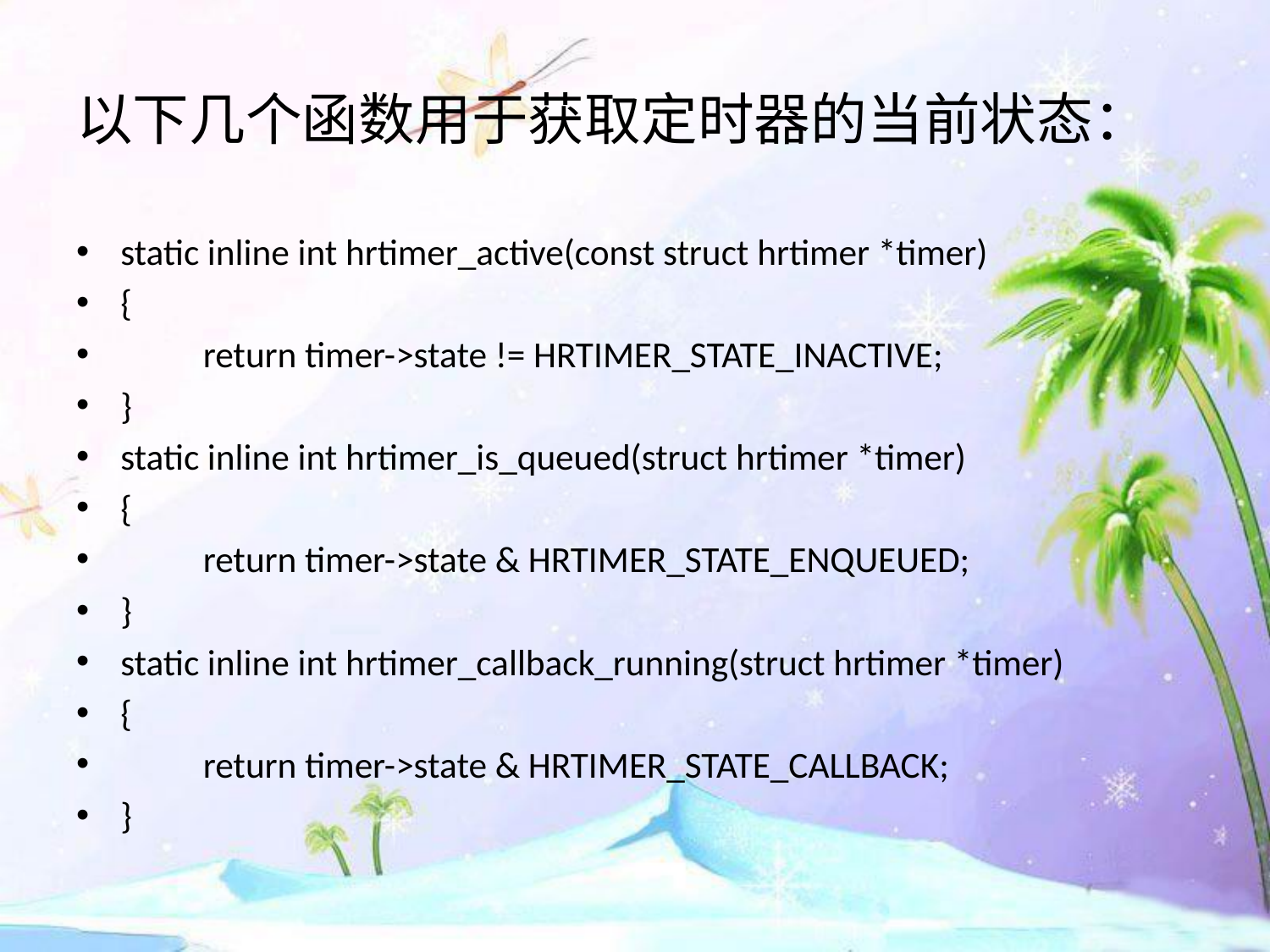

# 以下几个函数用于获取定时器的当前状态：
static inline int hrtimer_active(const struct hrtimer *timer)
{
	return timer->state != HRTIMER_STATE_INACTIVE;
}
static inline int hrtimer_is_queued(struct hrtimer *timer)
{
	return timer->state & HRTIMER_STATE_ENQUEUED;
}
static inline int hrtimer_callback_running(struct hrtimer *timer)
{
	return timer->state & HRTIMER_STATE_CALLBACK;
}